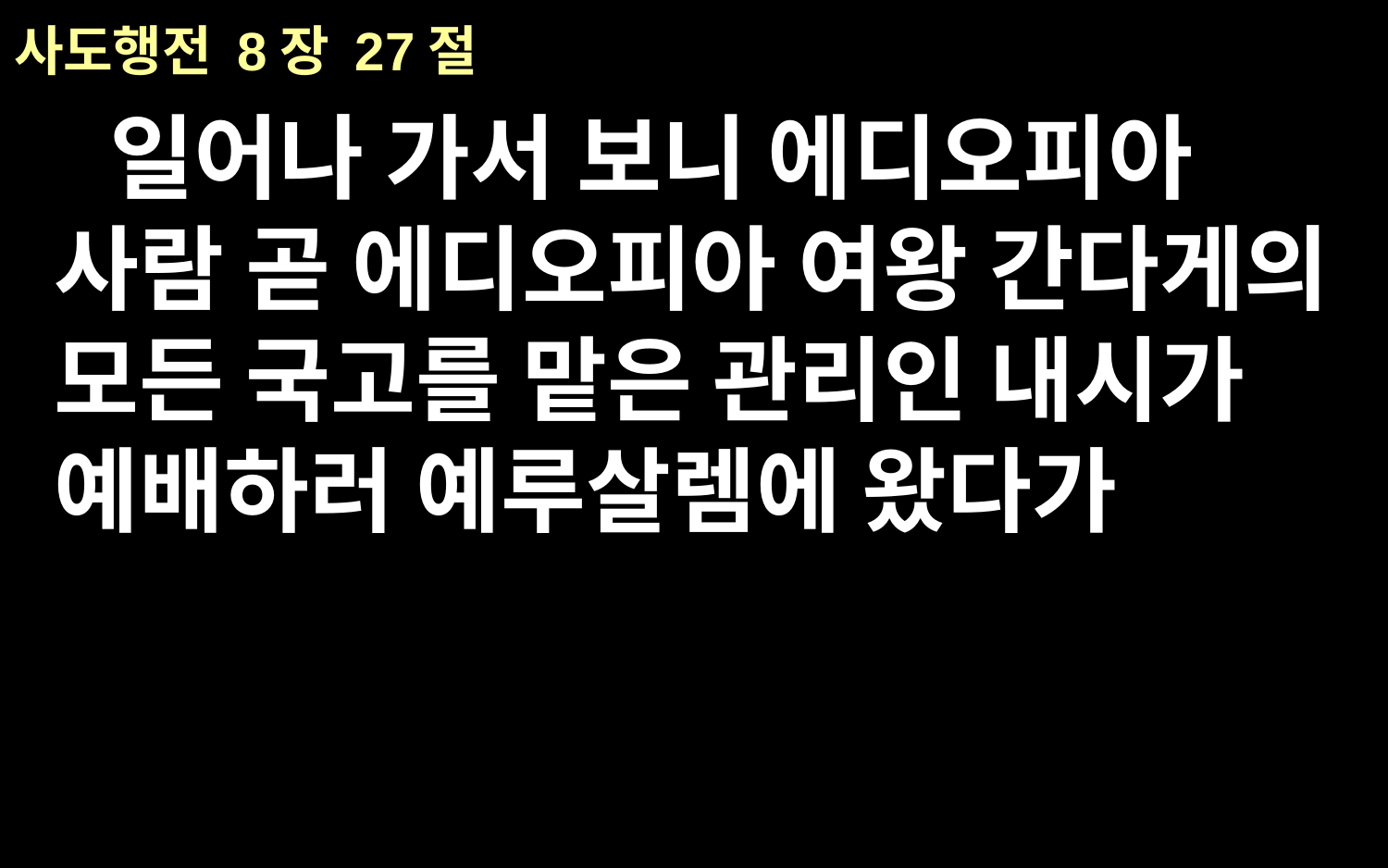

# 사도행전 8장 27절
일어나 가서 보니 에디오피아 사람 곧 에디오피아 여왕 간다게의 모든 국고를 맡은 관리인 내시가 예배하러 예루살렘에 왔다가